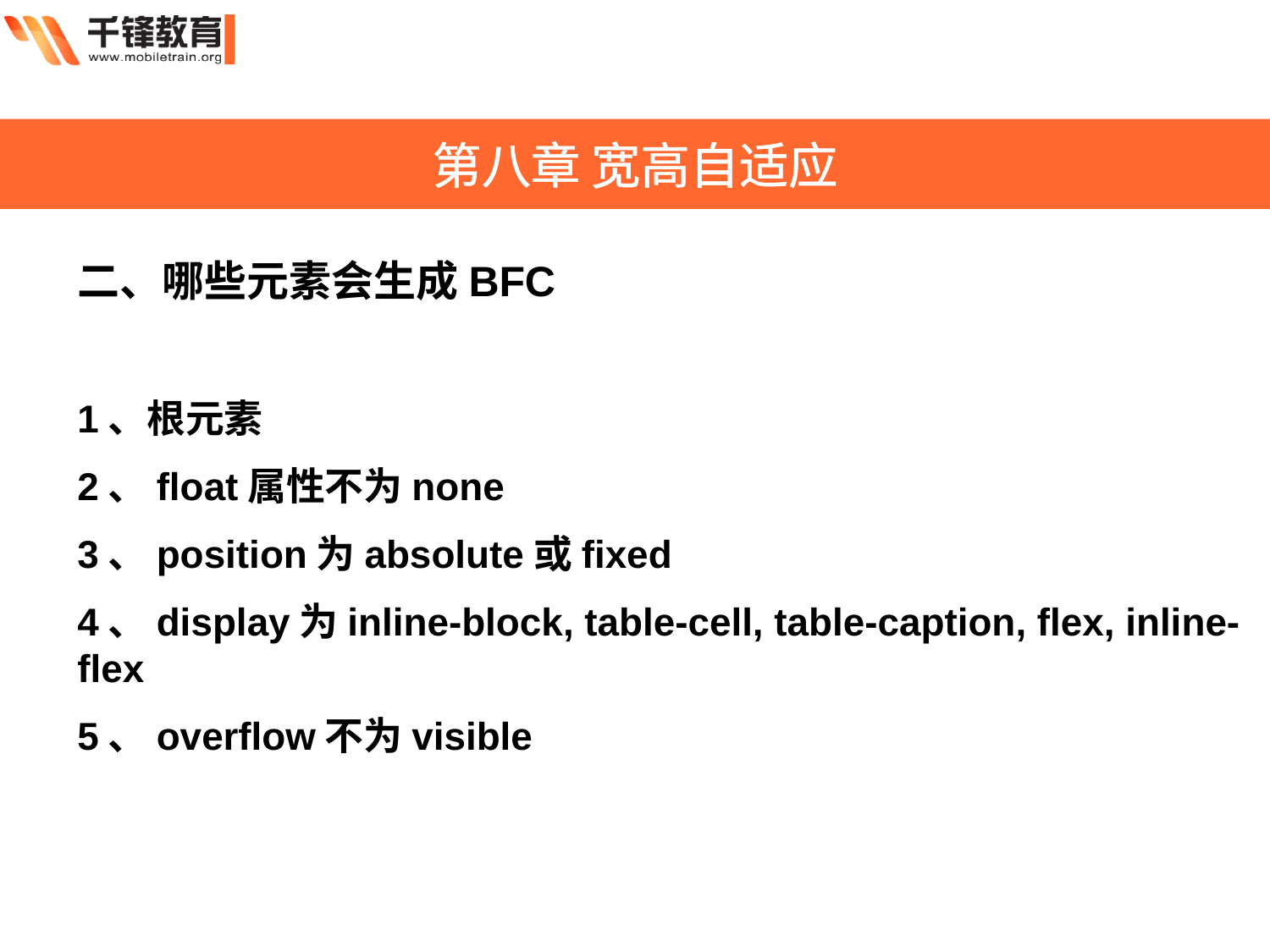

第八章 宽高自适应
二、哪些元素会生成BFC

1、根元素
2、float属性不为none
3、position为absolute或fixed
4、display为inline-block, table-cell, table-caption, flex, inline-flex
5、overflow不为visible